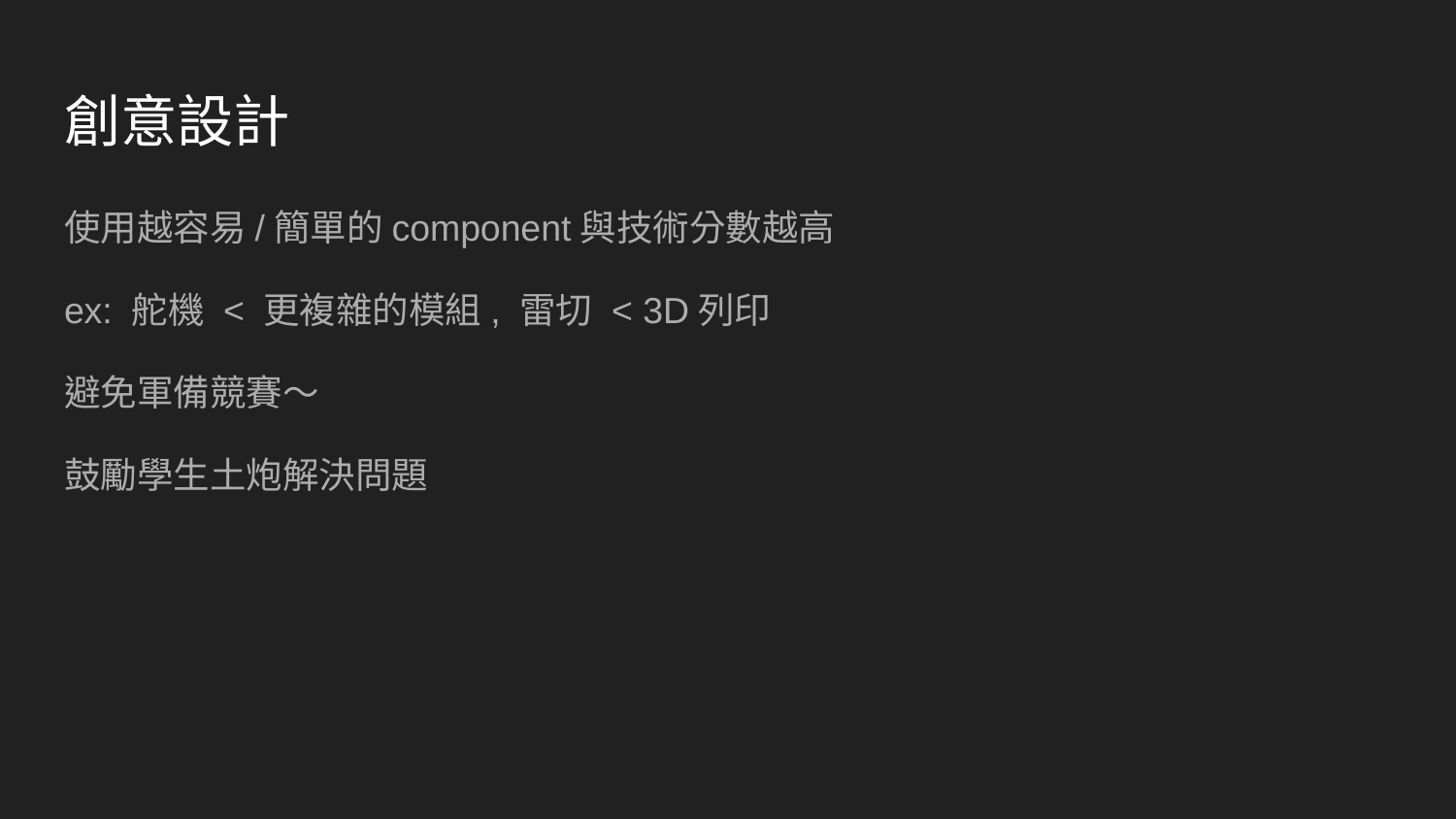

# 創意設計
使用越容易/簡單的component與技術分數越高
ex: 舵機 < 更複雜的模組, 雷切 < 3D列印
避免軍備競賽～
鼓勵學生土炮解決問題